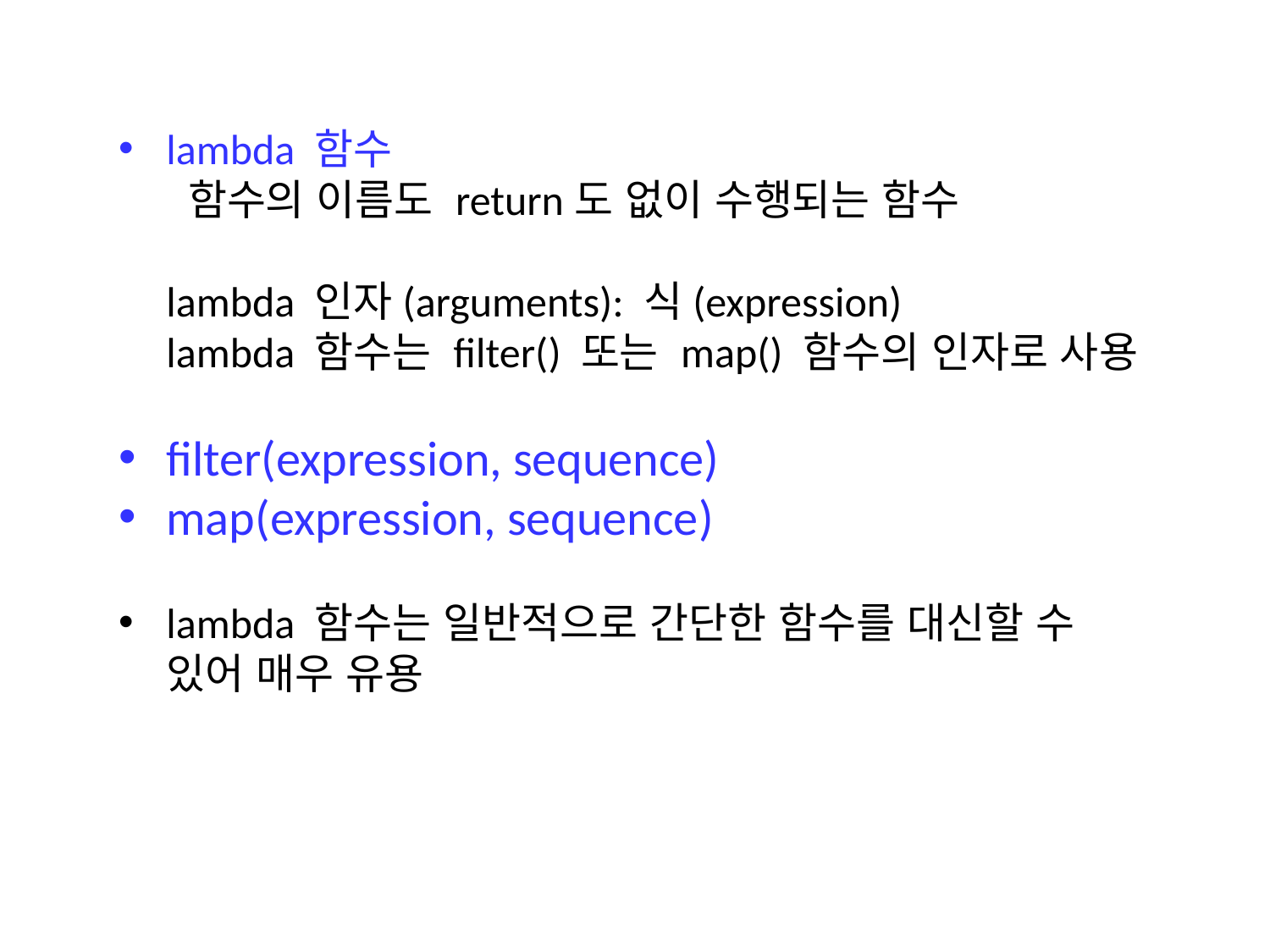

lambda 함수
     함수의 이름도 return도 없이 수행되는 함수

     lambda 인자(arguments): 식(expression)
     lambda 함수는 filter() 또는 map() 함수의 인자로 사용

filter(expression, sequence)
map(expression, sequence)

lambda 함수는 일반적으로 간단한 함수를 대신할 수 있어 매우 유용